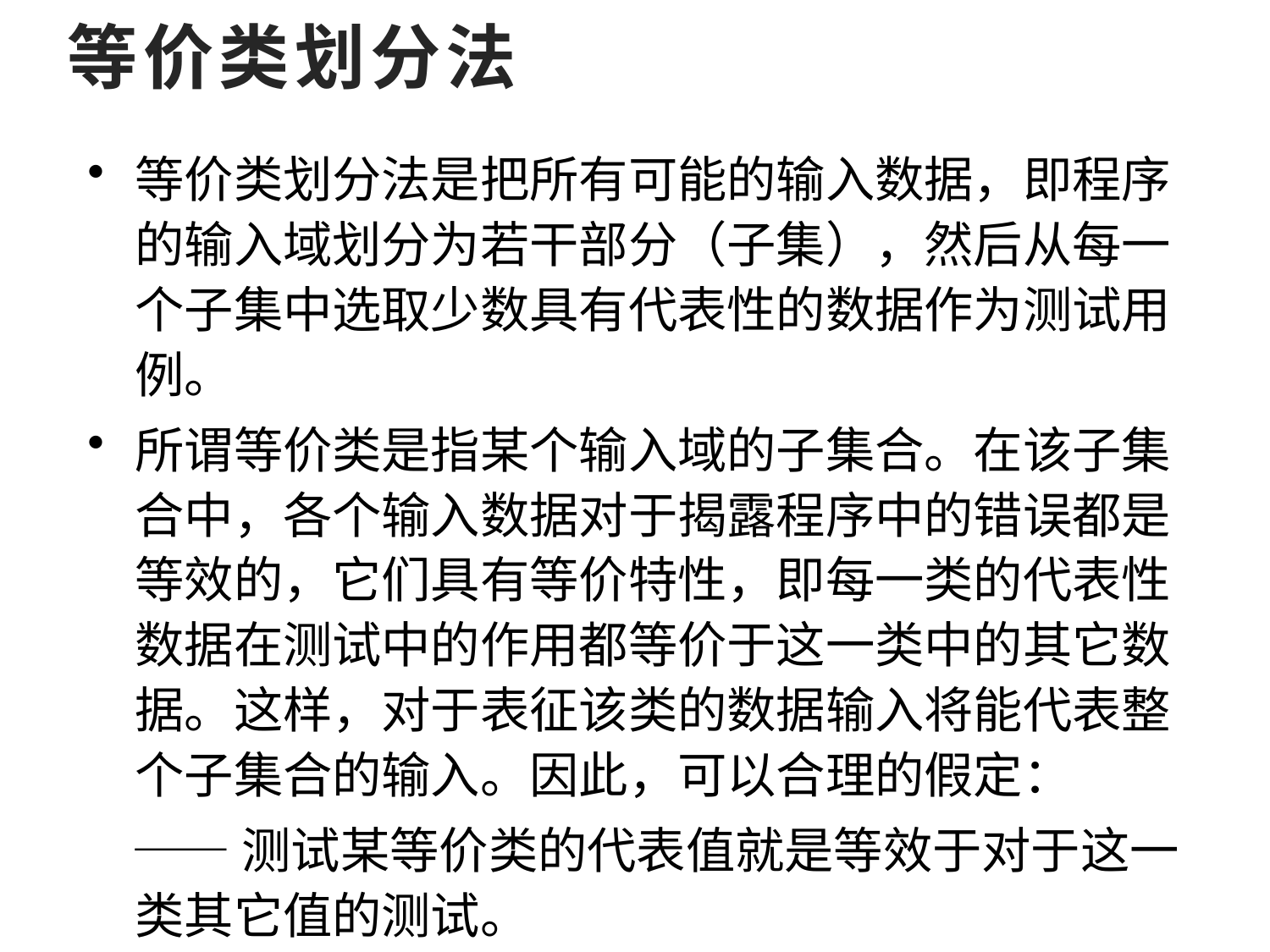

# 等价类划分法
等价类划分法是把所有可能的输入数据，即程序的输入域划分为若干部分（子集），然后从每一个子集中选取少数具有代表性的数据作为测试用例。
所谓等价类是指某个输入域的子集合。在该子集合中，各个输入数据对于揭露程序中的错误都是等效的，它们具有等价特性，即每一类的代表性数据在测试中的作用都等价于这一类中的其它数据。这样，对于表征该类的数据输入将能代表整个子集合的输入。因此，可以合理的假定：
    ——测试某等价类的代表值就是等效于对于这一类其它值的测试。